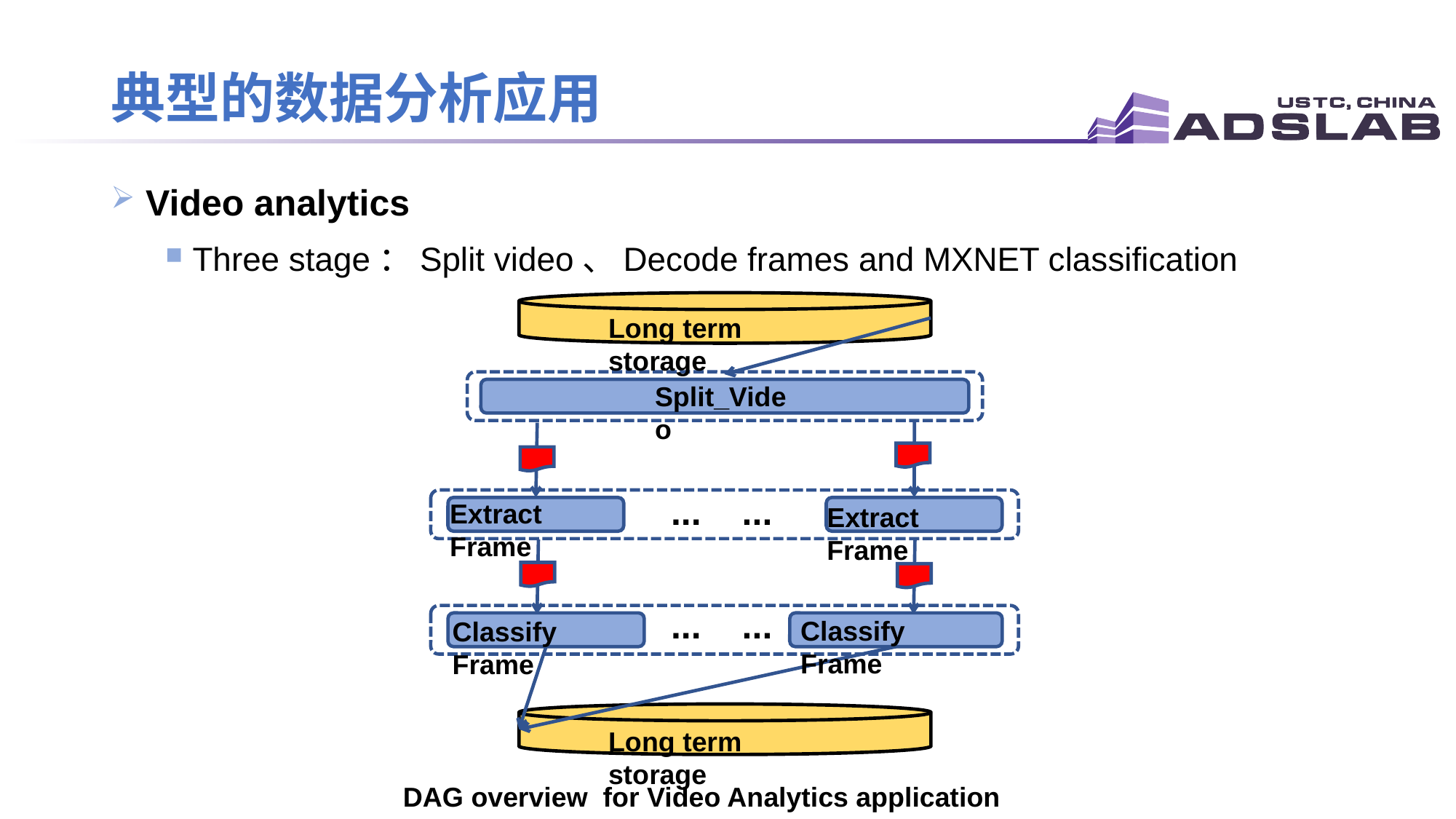

# 典型的数据分析应用
 Video analytics
 Three stage：Split video、Decode frames and MXNET classification

Long term storage

Split_Video

...    ...

Extract Frame
Extract Frame

...    ...

Classify Frame
Classify Frame

Long term storage
DAG overview  for Video Analytics application